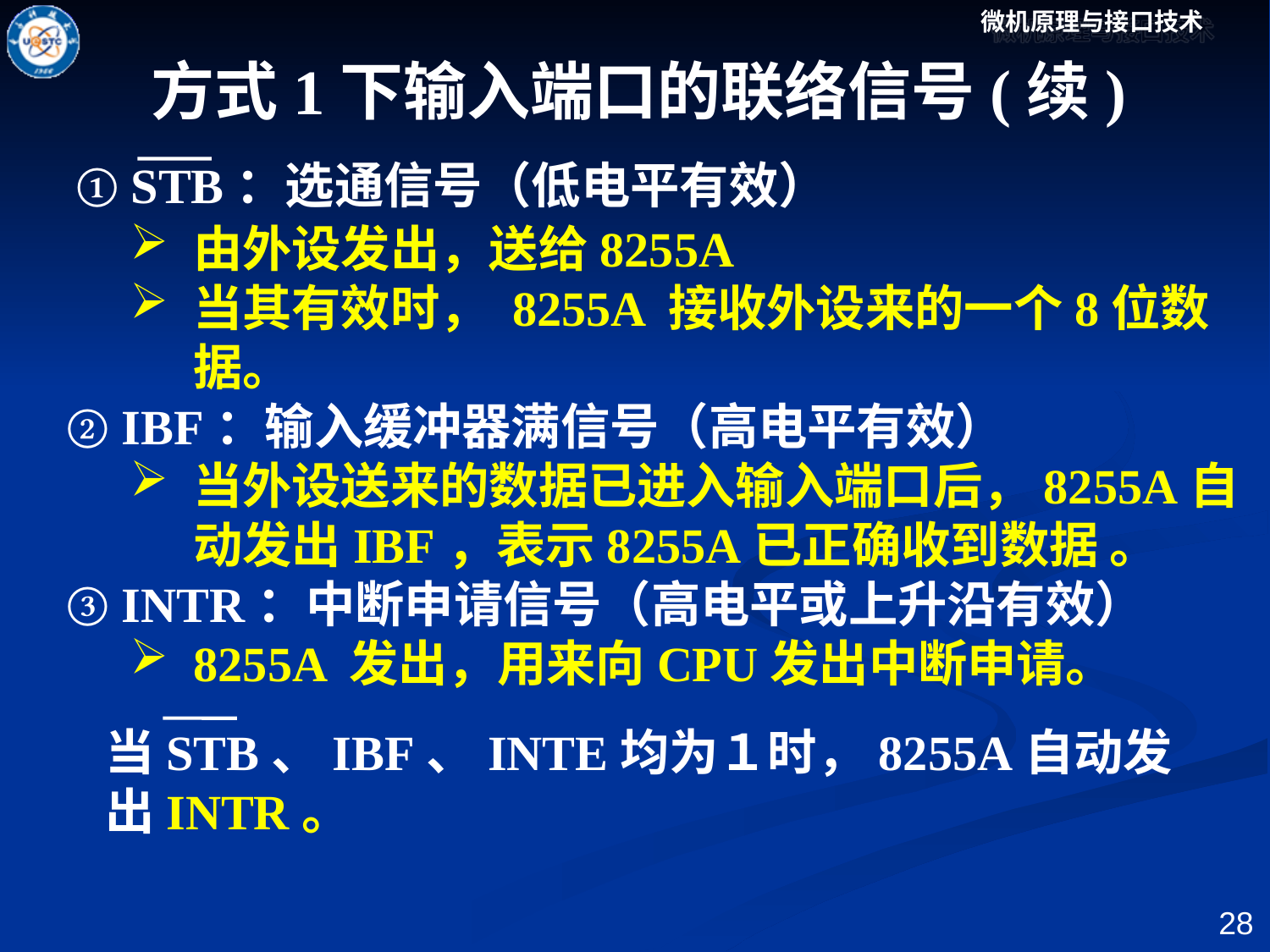

方式1下输入端口的联络信号(续)
① STB：选通信号（低电平有效）

由外设发出，送给8255A
当其有效时， 8255A 接收外设来的一个8位数据。
② IBF：输入缓冲器满信号（高电平有效）
当外设送来的数据已进入输入端口后，8255A自动发出IBF，表示8255A已正确收到数据 。
③ INTR：中断申请信号（高电平或上升沿有效）
8255A 发出，用来向CPU发出中断申请。
当STB、IBF、INTE均为１时，8255A自动发出INTR。